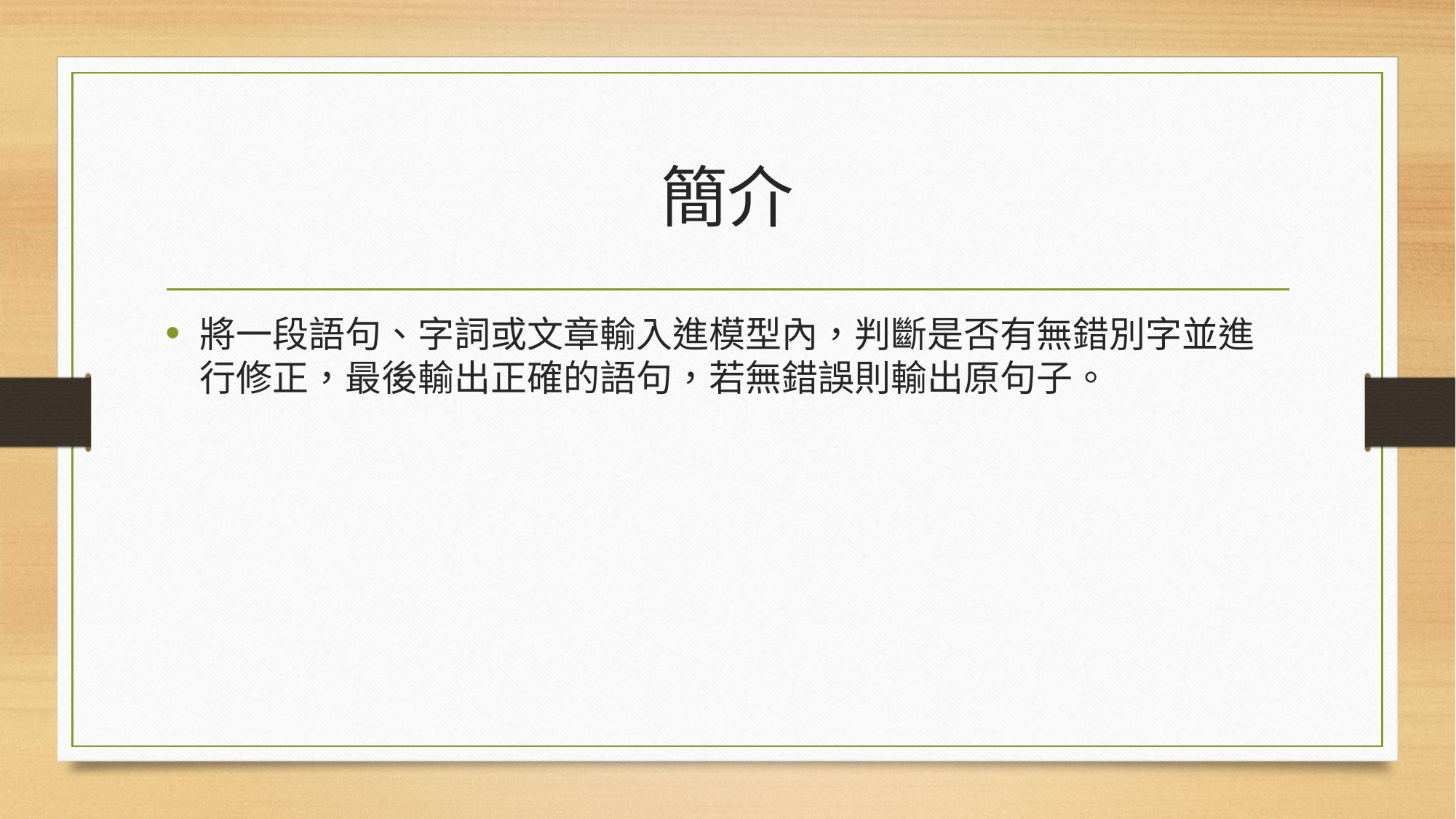

# 簡介
將一段語句、字詞或文章輸入進模型內，判斷是否有無錯別字並進行修正，最後輸出正確的語句，若無錯誤則輸出原句子。